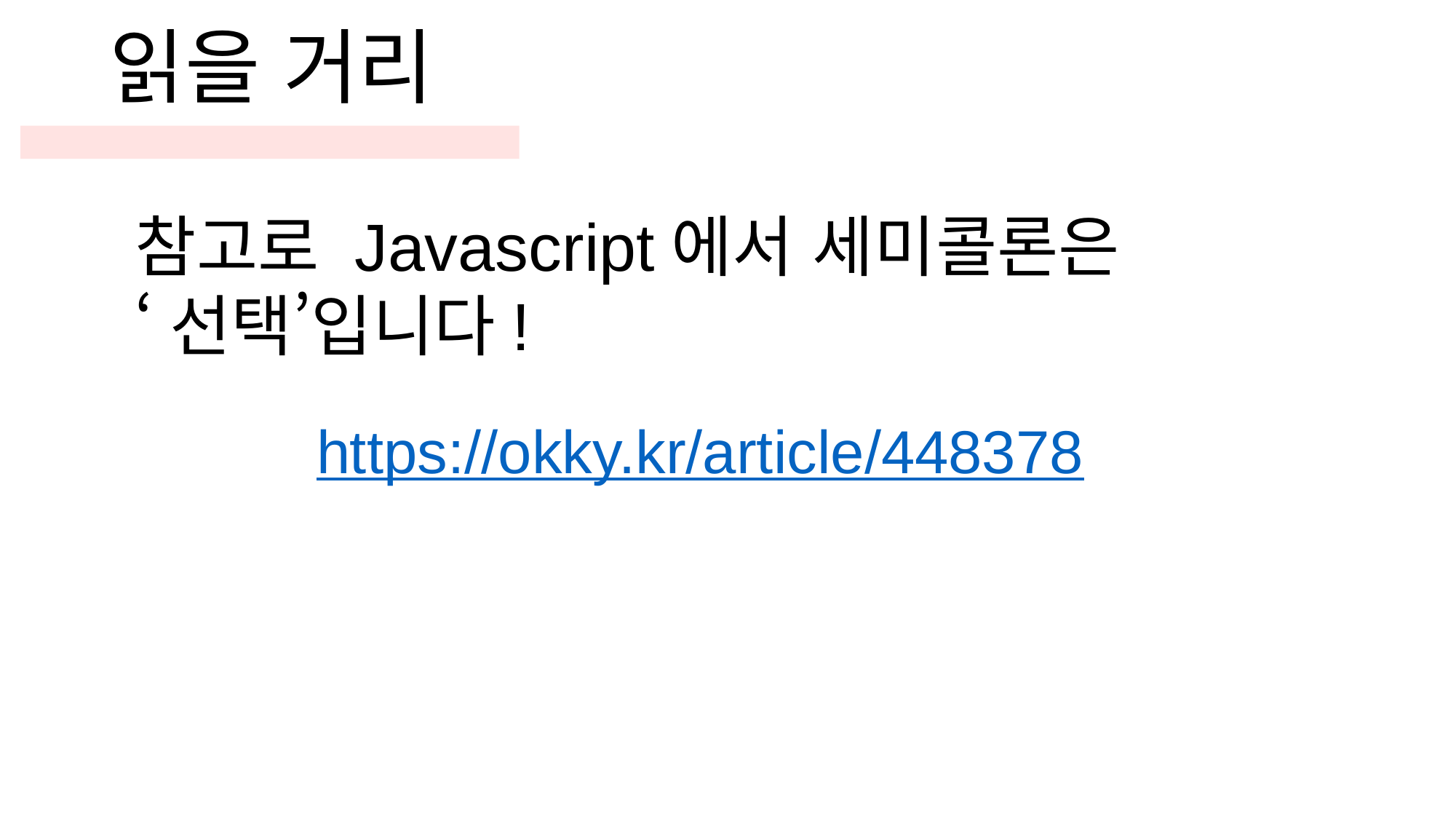

읽을 거리

참고로 Javascript에서 세미콜론은
‘선택’입니다!
https://okky.kr/article/448378